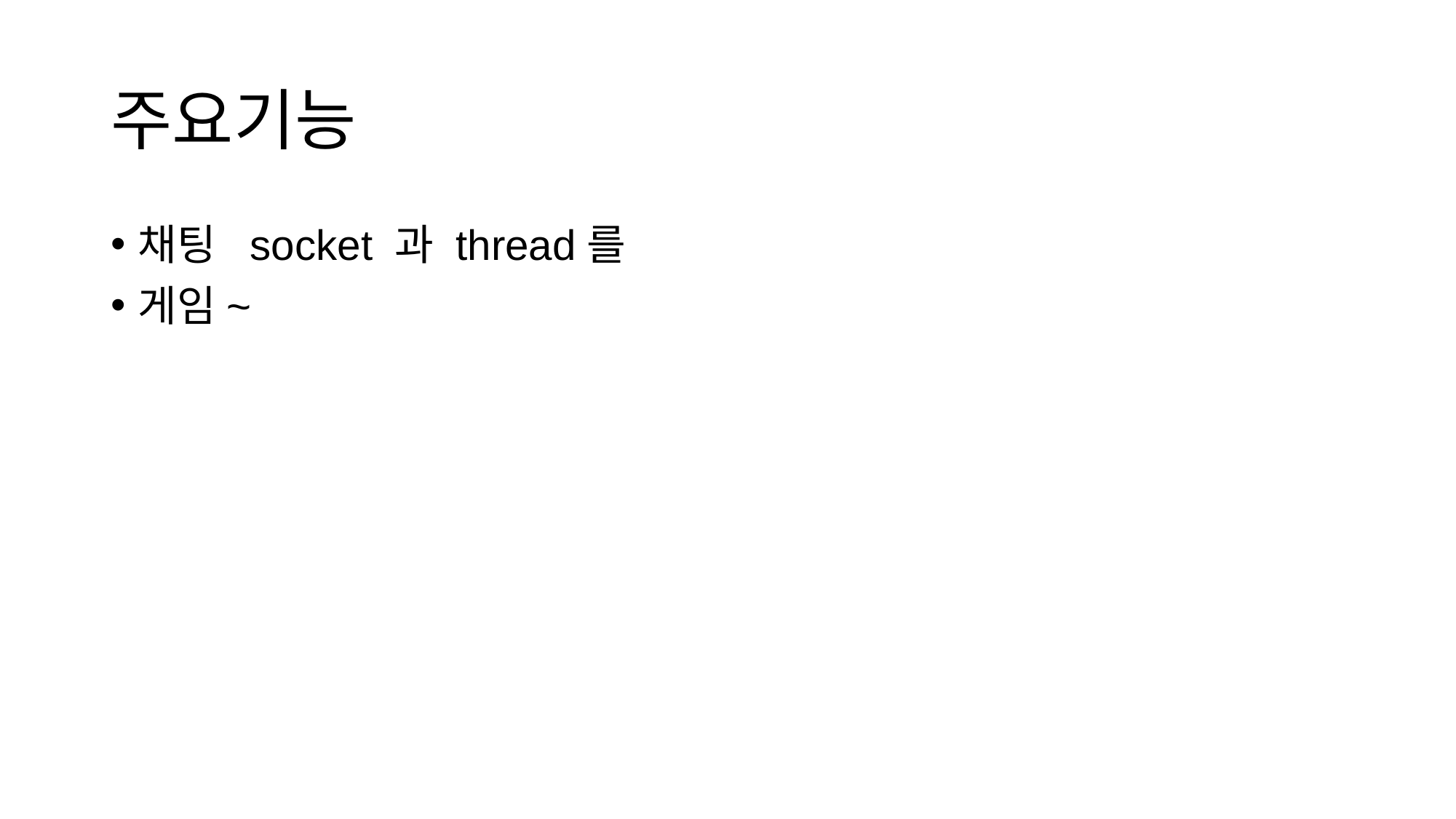

# 주요기능
채팅  socket 과 thread를
게임~